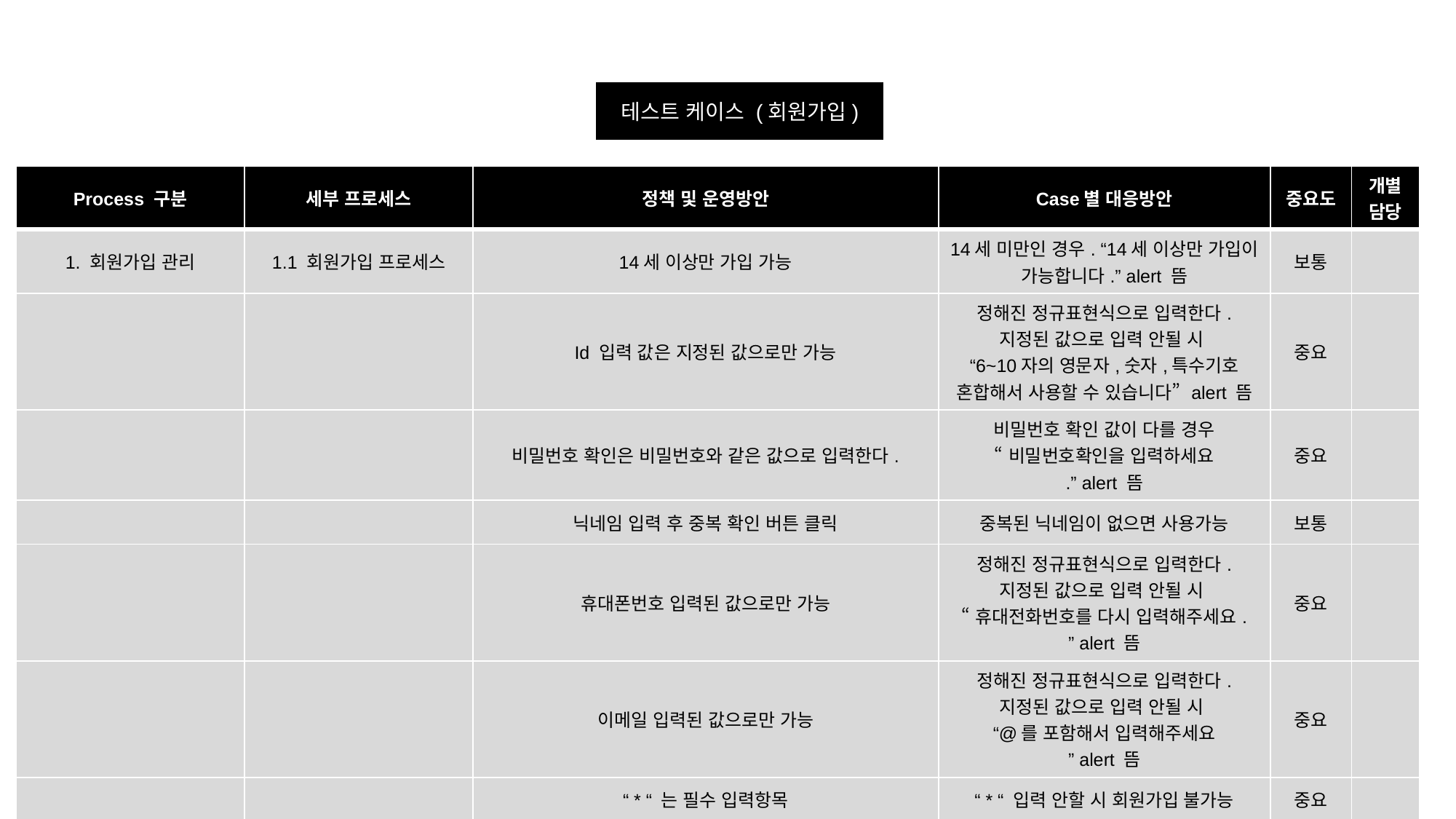

테스트 케이스 (회원가입)
| Process 구분 | 세부 프로세스 | 정책 및 운영방안 | Case별 대응방안 | 중요도 | 개별담당 |
| --- | --- | --- | --- | --- | --- |
| 1. 회원가입 관리 | 1.1 회원가입 프로세스 | 14세 이상만 가입 가능 | 14세 미만인 경우. “14세 이상만 가입이 가능합니다.” alert 뜸 | 보통 |  |
|  |  | Id 입력 값은 지정된 값으로만 가능 | 정해진 정규표현식으로 입력한다. 지정된 값으로 입력 안될 시 “6~10자의 영문자,숫자,특수기호 혼합해서 사용할 수 있습니다” alert 뜸 | 중요 |  |
|  |  | 비밀번호 확인은 비밀번호와 같은 값으로 입력한다. | 비밀번호 확인 값이 다를 경우 “비밀번호확인을 입력하세요 .” alert 뜸 | 중요 |  |
|  |  | 닉네임 입력 후 중복 확인 버튼 클릭 | 중복된 닉네임이 없으면 사용가능 | 보통 |  |
|  |  | 휴대폰번호 입력된 값으로만 가능 | 정해진 정규표현식으로 입력한다. 지정된 값으로 입력 안될 시 “휴대전화번호를 다시 입력해주세요. ” alert 뜸 | 중요 |  |
|  |  | 이메일 입력된 값으로만 가능 | 정해진 정규표현식으로 입력한다. 지정된 값으로 입력 안될 시 “@를 포함해서 입력해주세요 ” alert 뜸 | 중요 |  |
|  |  | “ \* “ 는 필수 입력항목 | “ \* “ 입력 안할 시 회원가입 불가능 | 중요 |  |